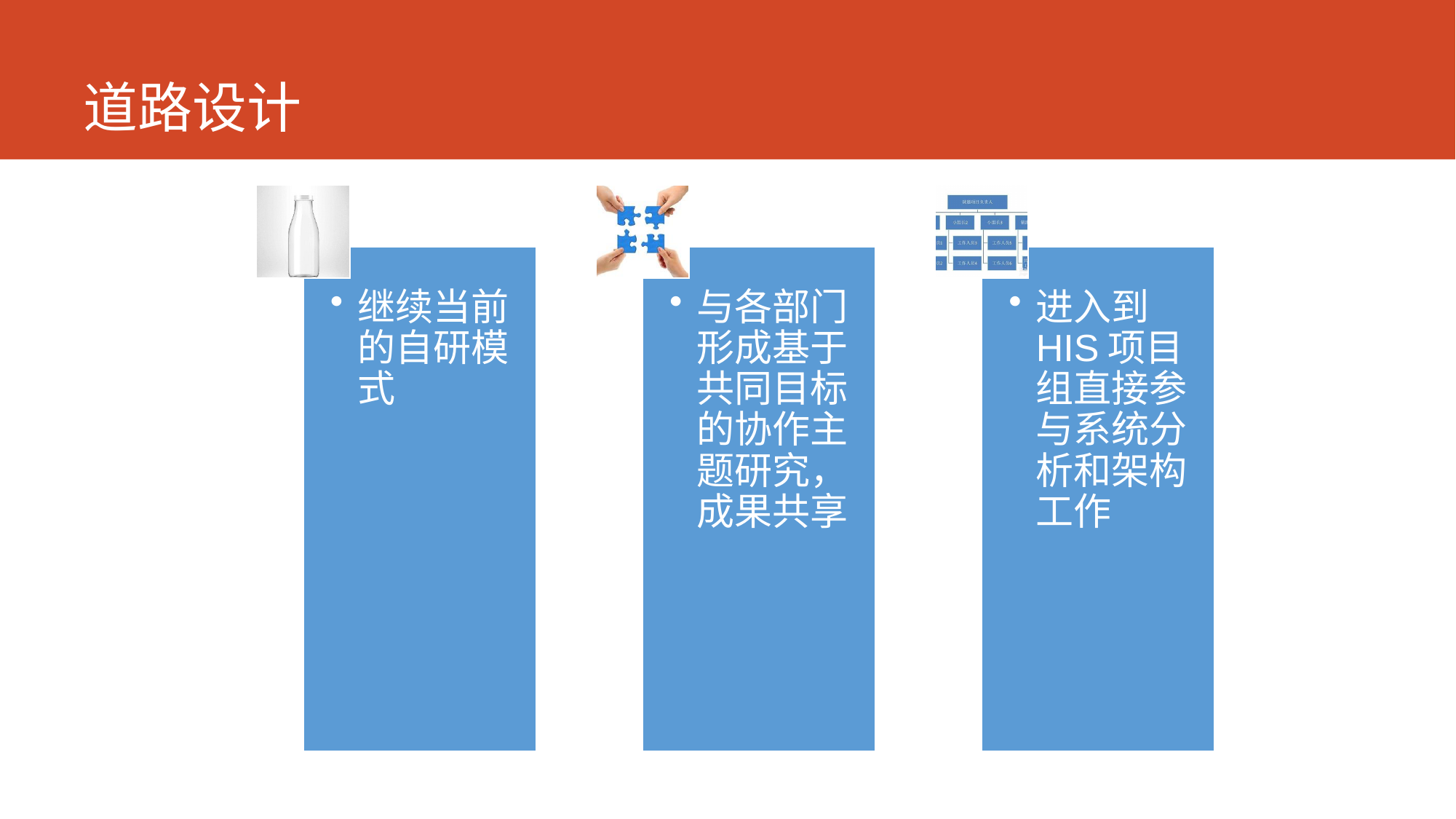

# 道路设计

继续当前的自研模式

与各部门形成基于共同目标的协作主题研究，成果共享

进入到HIS项目组直接参与系统分析和架构工作